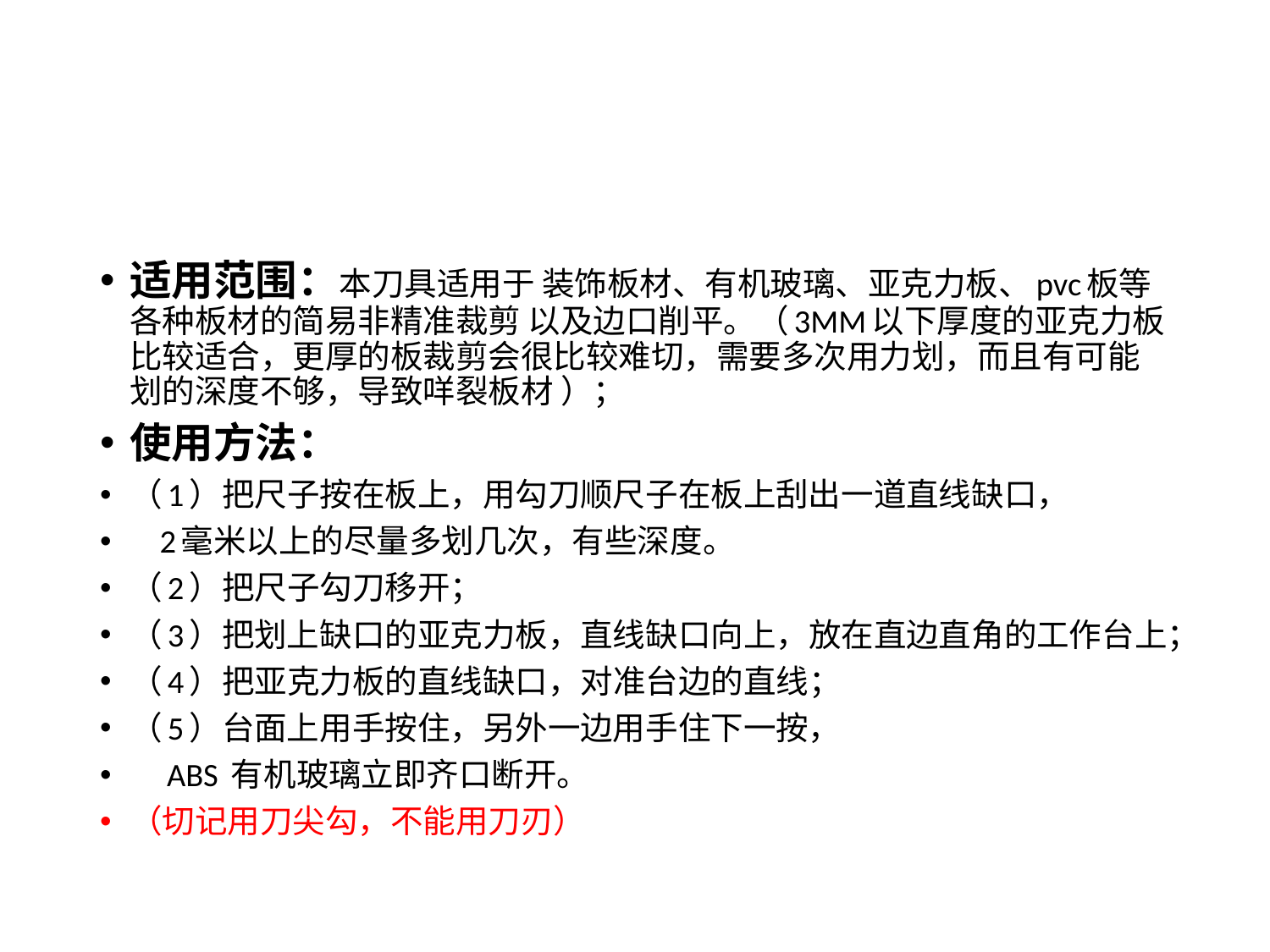

#
适用范围：本刀具适用于 装饰板材、有机玻璃、亚克力板、pvc板等各种板材的简易非精准裁剪 以及边口削平。（3MM以下厚度的亚克力板 比较适合，更厚的板裁剪会很比较难切，需要多次用力划，而且有可能划的深度不够，导致咩裂板材 ）；
使用方法：
（1）把尺子按在板上，用勾刀顺尺子在板上刮出一道直线缺口，
    2毫米以上的尽量多划几次，有些深度。
（2）把尺子勾刀移开；
（3）把划上缺口的亚克力板，直线缺口向上，放在直边直角的工作台上；
（4）把亚克力板的直线缺口，对准台边的直线；
（5）台面上用手按住，另外一边用手住下一按，
     ABS 有机玻璃立即齐口断开。
（切记用刀尖勾，不能用刀刃）